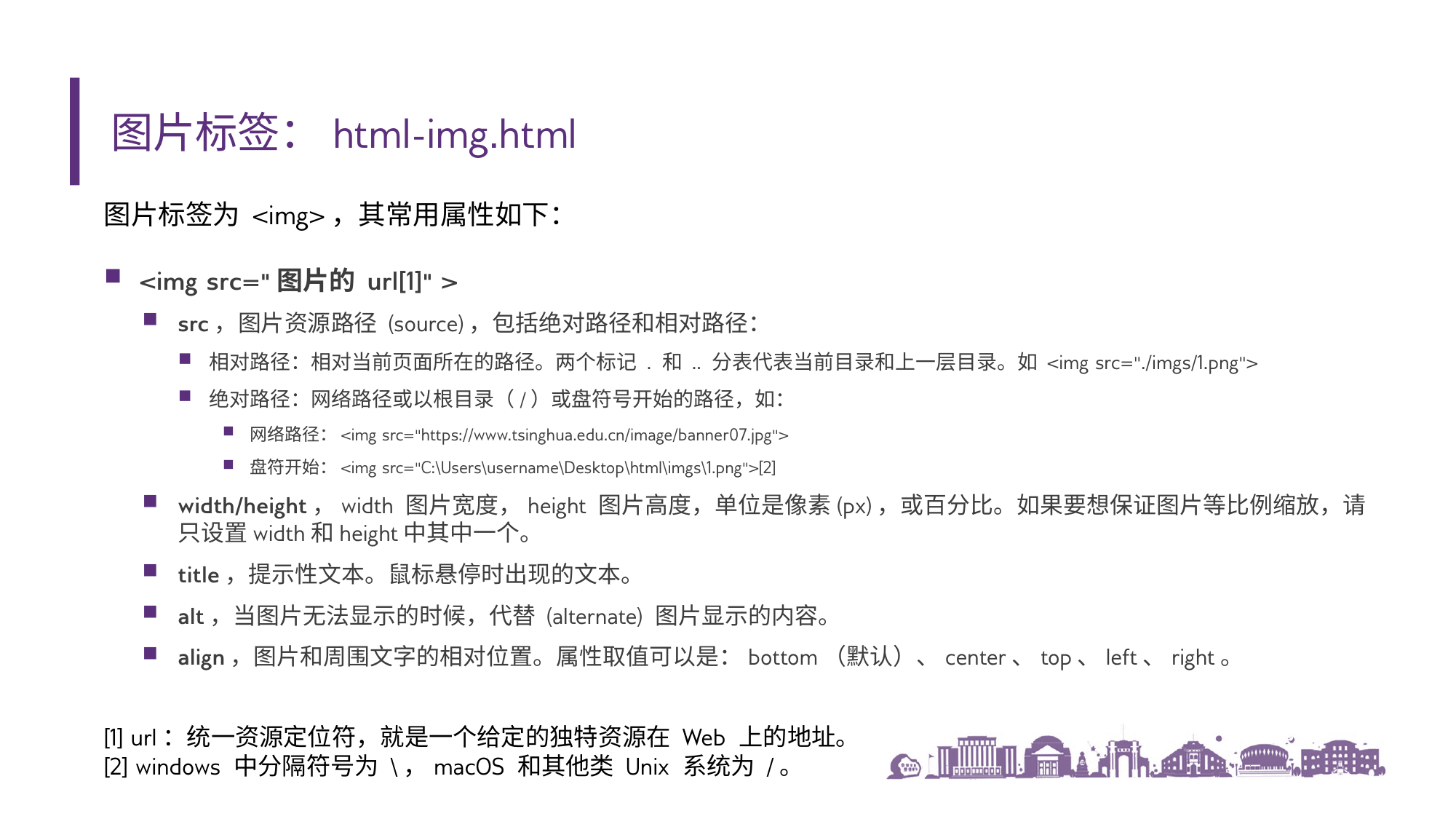

# 图片标签：html-img.html
图片标签为 <img>，其常用属性如下：
<img src="图片的 url[1]" >
src，图片资源路径 (source)，包括绝对路径和相对路径：
相对路径：相对当前页面所在的路径。两个标记 . 和 .. 分表代表当前目录和上一层目录。如 <img src="./imgs/1.png">
绝对路径：网络路径或以根目录（/）或盘符号开始的路径，如：
网络路径：<img src="https://www.tsinghua.edu.cn/image/banner07.jpg">
盘符开始：<img src="C:\Users\username\Desktop\html\imgs\1.png">[2]
width/height，width 图片宽度，height 图片高度，单位是像素(px)，或百分比。如果要想保证图片等比例缩放，请只设置width和height中其中一个。
title，提示性文本。鼠标悬停时出现的文本。
alt，当图片无法显示的时候，代替 (alternate) 图片显示的内容。
align，图片和周围文字的相对位置。属性取值可以是：bottom（默认）、center、top、left、right。
[1] url：统一资源定位符，就是一个给定的独特资源在 Web 上的地址。
[2] windows 中分隔符号为 \，macOS 和其他类 Unix 系统为 /。